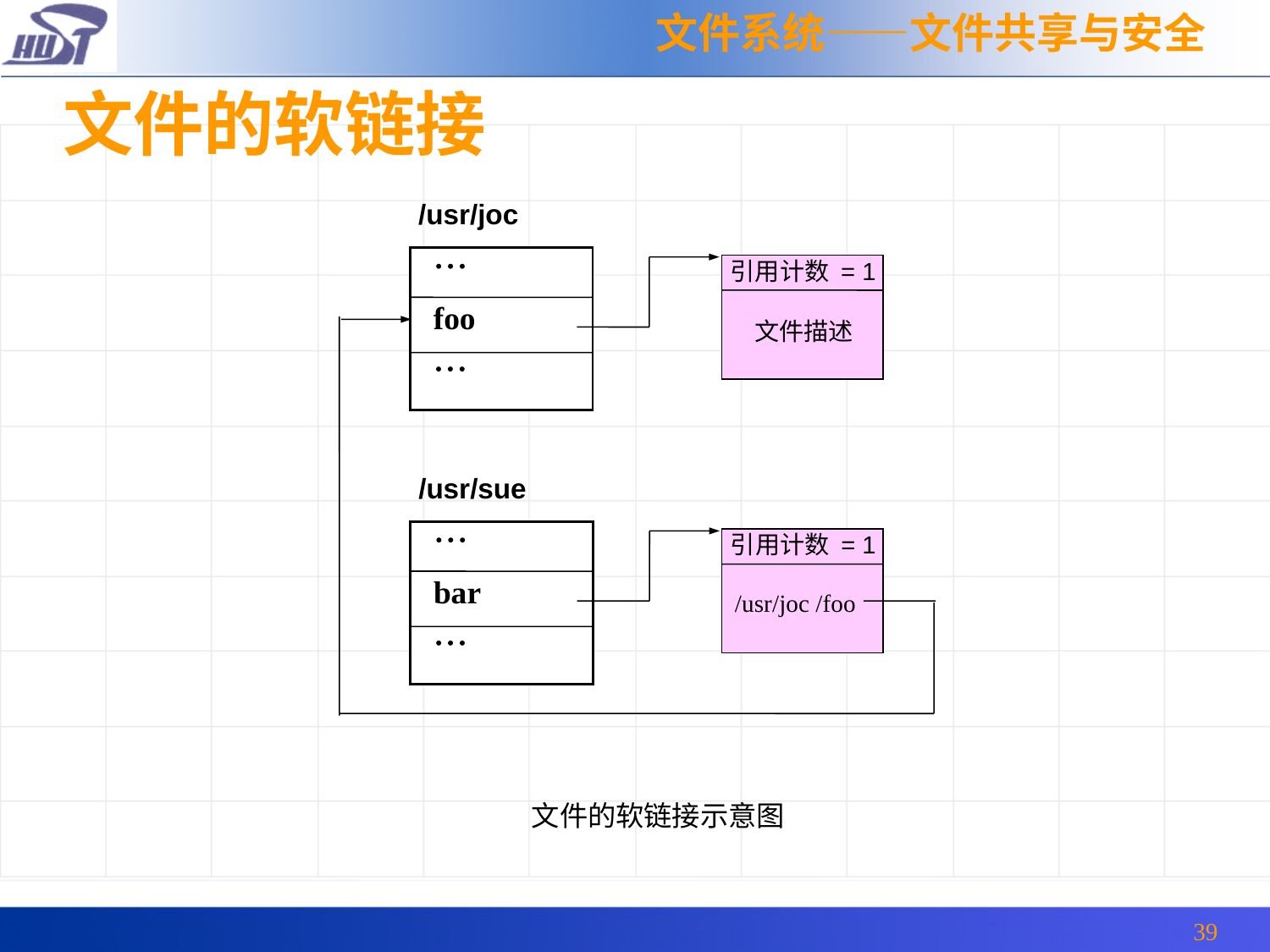

文件系统——文件共享与安全
文件的软链接

/usr/joc
…

引用计数 = 1

foo
文件描述

…

/usr/sue
…

引用计数 = 1

bar
/usr/joc /foo

…

文件的软链接示意图
39